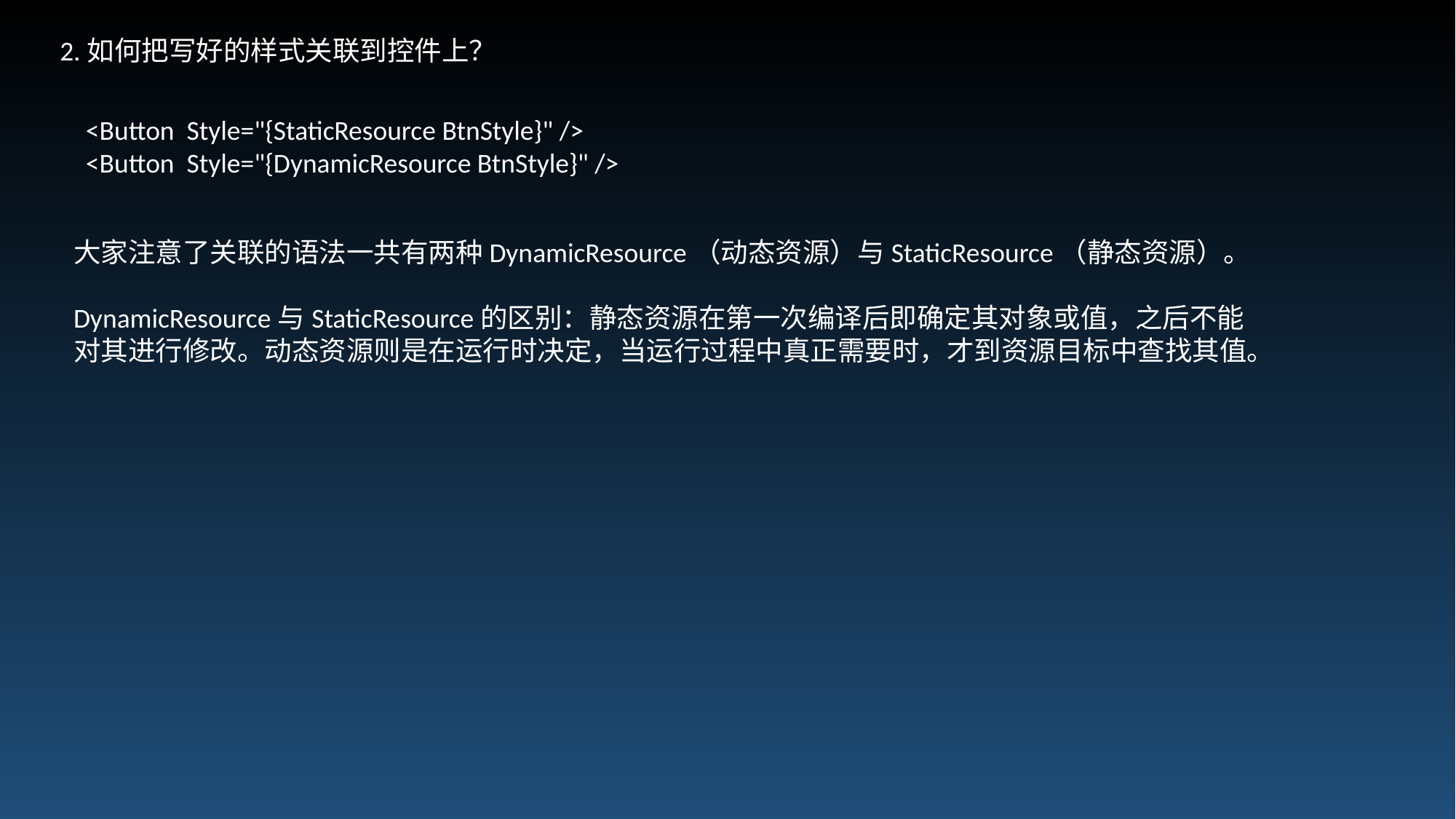

2.如何把写好的样式关联到控件上？
  <Button  Style="{StaticResource BtnStyle}" />
  <Button  Style="{DynamicResource BtnStyle}" />

大家注意了关联的语法一共有两种DynamicResource（动态资源）与StaticResource（静态资源）。

DynamicResource与StaticResource的区别：静态资源在第一次编译后即确定其对象或值，之后不能对其进行修改。动态资源则是在运行时决定，当运行过程中真正需要时，才到资源目标中查找其值。